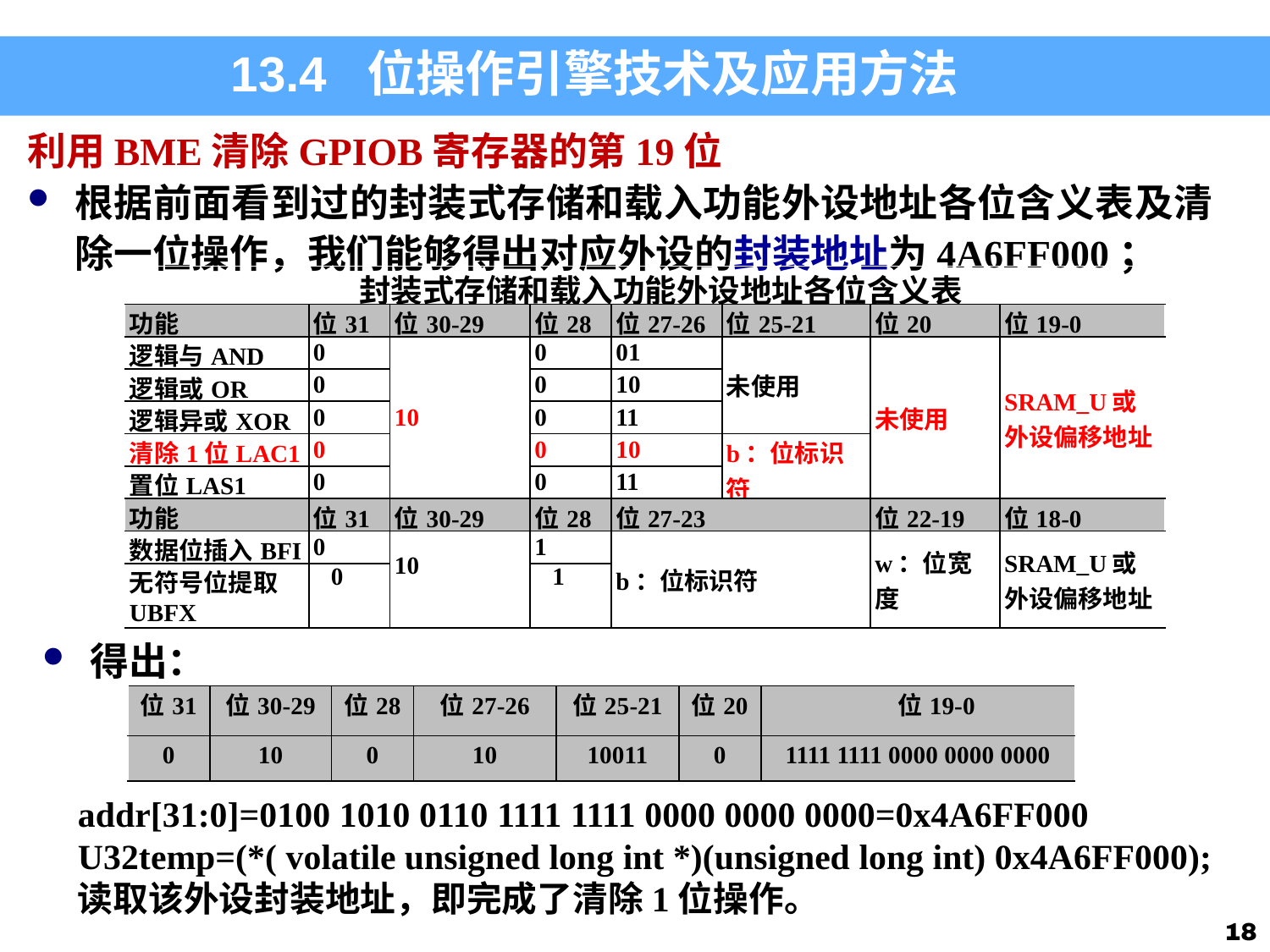

13.4  位操作引擎技术及应用方法
利用BME清除GPIOB寄存器的第19位
根据前面看到过的封装式存储和载入功能外设地址各位含义表及清除一位操作，我们能够得出对应外设的封装地址为4A6FF000；
| 封装式存储和载入功能外设地址各位含义表 |  |  |  |  |  |  |  |
| --- | --- | --- | --- | --- | --- | --- | --- |
| 功能 | 位31 | 位30-29 | 位28 | 位27-26 | 位25-21 | 位20 | 位19-0 |
| 逻辑与AND | 0 | 10 | 0 | 01 | 未使用 | 未使用 | SRAM\_U或外设偏移地址 |
| 逻辑或OR | 0 |  | 0 | 10 |  |  |  |
| 逻辑异或XOR | 0 |  | 0 | 11 |  |  |  |
| 清除1位LAC1 | 0 |  | 0 | 10 | b：位标识符 |  |  |
| 置位LAS1 | 0 |  | 0 | 11 |  |  |  |
| 功能 | 位31 | 位30-29 | 位28 | 位27-23 |  | 位22-19 | 位18-0 |
| 数据位插入BFI | 0 | 10 | 1 | b：位标识符 |  | w：位宽度 | SRAM\_U或外设偏移地址 |
| 无符号位提取UBFX | 0 |  | 1 |  |  |  |  |
得出：
| 位31 | 位30-29 | 位28 | 位27-26 | 位25-21 | 位20 | 位19-0 |
| --- | --- | --- | --- | --- | --- | --- |
| 0 | 10 | 0 | 10 | 10011 | 0 | 1111 1111 0000 0000 0000 |
addr[31:0]=0100 1010 0110 1111 1111 0000 0000 0000=0x4A6FF000
U32temp=(*( volatile unsigned long int *)(unsigned long int) 0x4A6FF000);
读取该外设封装地址，即完成了清除1位操作。
18